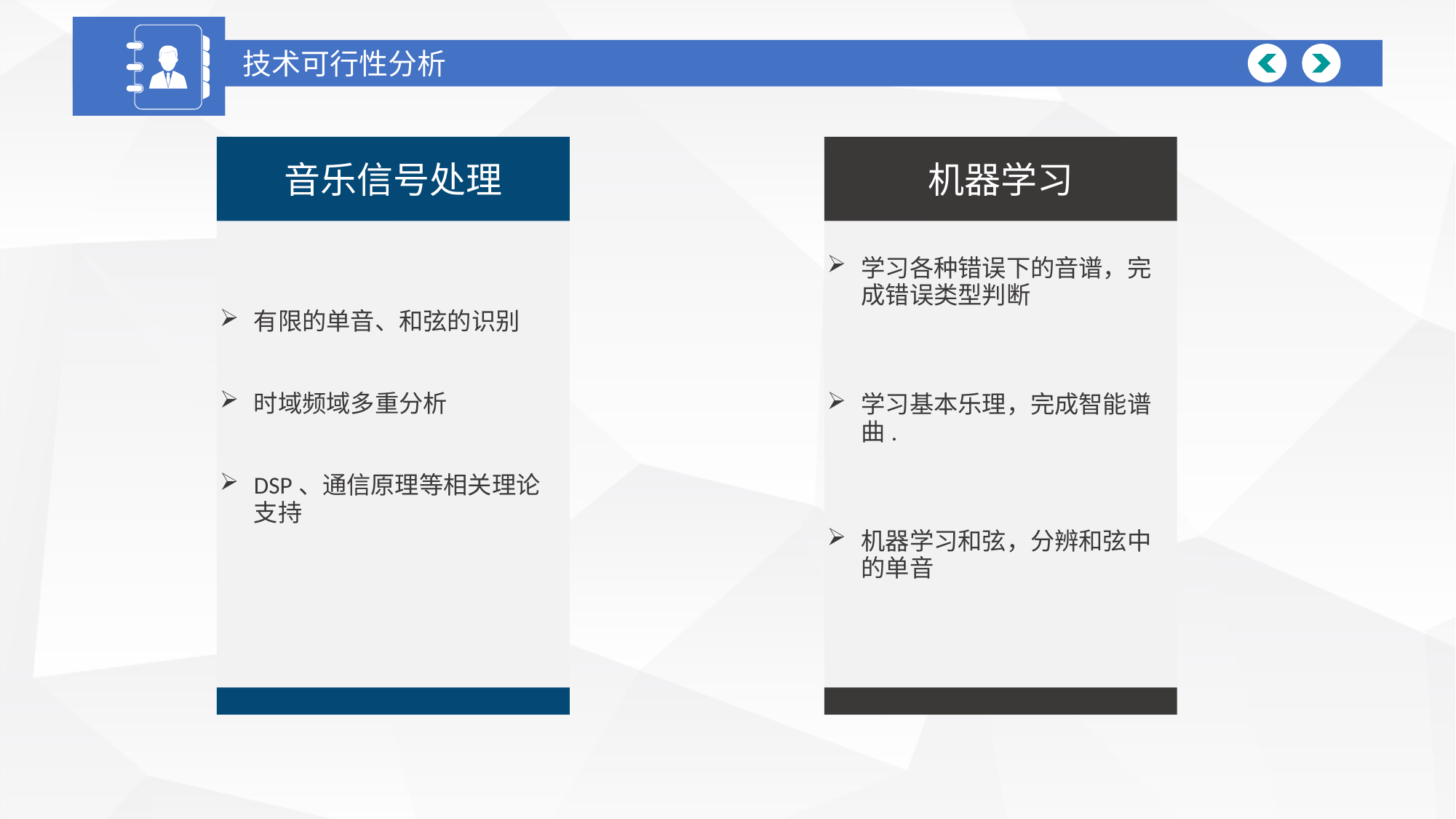

技术可行性分析

音乐信号处理

机器学习

有限的单音、和弦的识别

时域频域多重分析

DSP、通信原理等相关理论支持

学习各种错误下的音谱，完成错误类型判断

学习基本乐理，完成智能谱曲.

机器学习和弦，分辨和弦中的单音